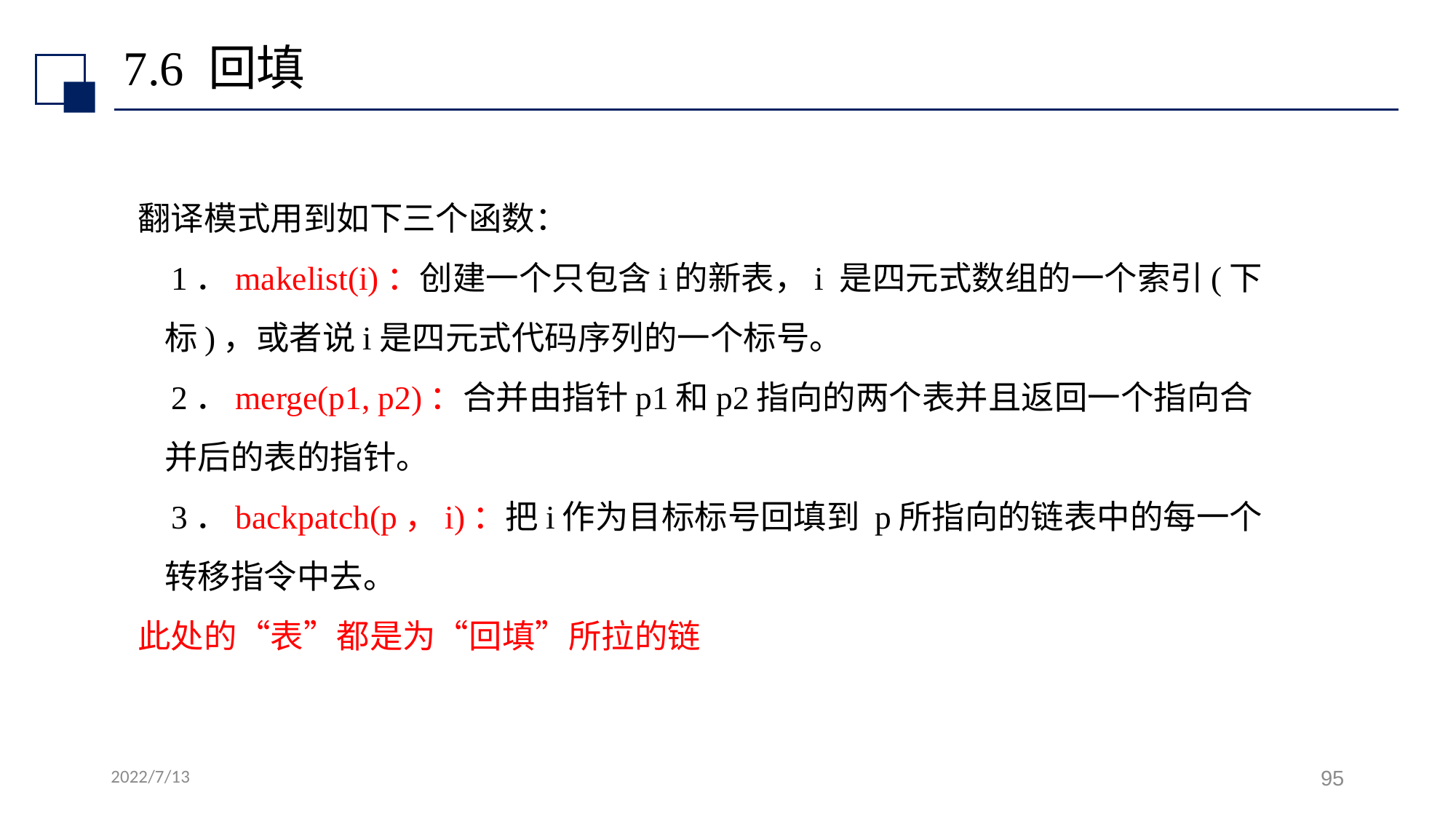

# 7.6 回填
翻译模式用到如下三个函数：
    1．makelist(i)：创建一个只包含i的新表，i 是四元式数组的一个索引(下标)，或者说i是四元式代码序列的一个标号。
    2．merge(p1, p2)：合并由指针p1和p2指向的两个表并且返回一个指向合并后的表的指针。
    3．backpatch(p，i)：把i作为目标标号回填到 p所指向的链表中的每一个转移指令中去。
此处的“表”都是为“回填”所拉的链
2022/7/13
95